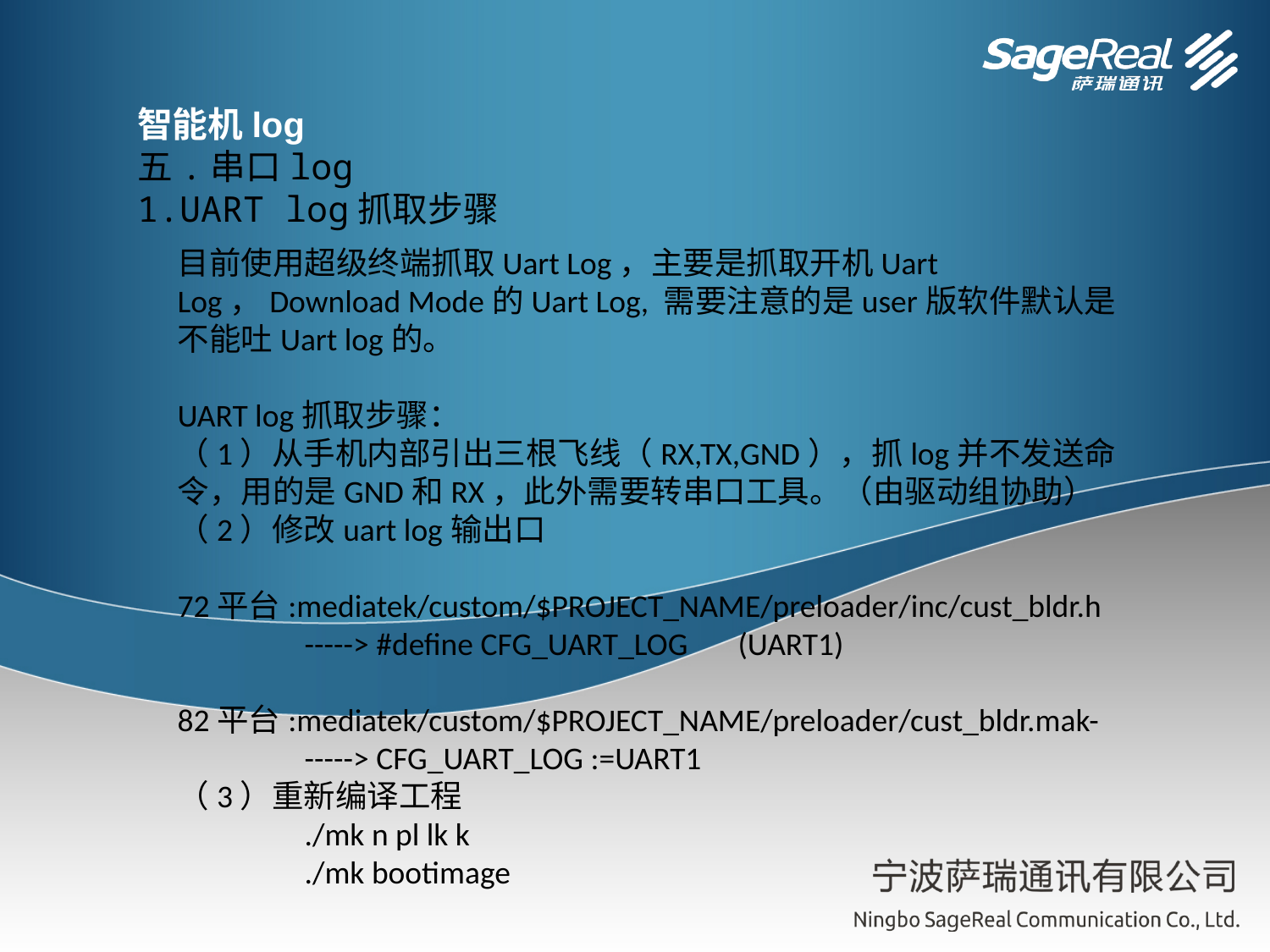

智能机log
五.串口log
1.UART log抓取步骤
目前使用超级终端抓取Uart Log，主要是抓取开机Uart Log，Download Mode的Uart Log, 需要注意的是user版软件默认是不能吐Uart log的。

UART log抓取步骤：
（1）从手机内部引出三根飞线（RX,TX,GND），抓log并不发送命令，用的是GND和RX，此外需要转串口工具。（由驱动组协助）
（2）修改uart log输出口
    72平台:mediatek/custom/$PROJECT_NAME/preloader/inc/cust_bldr.h 	-----> #define CFG_UART_LOG       (UART1)
    82平台:mediatek/custom/$PROJECT_NAME/preloader/cust_bldr.mak-	-----> CFG_UART_LOG :=UART1
（3）重新编译工程
	./mk n pl lk k
	./mk bootimage